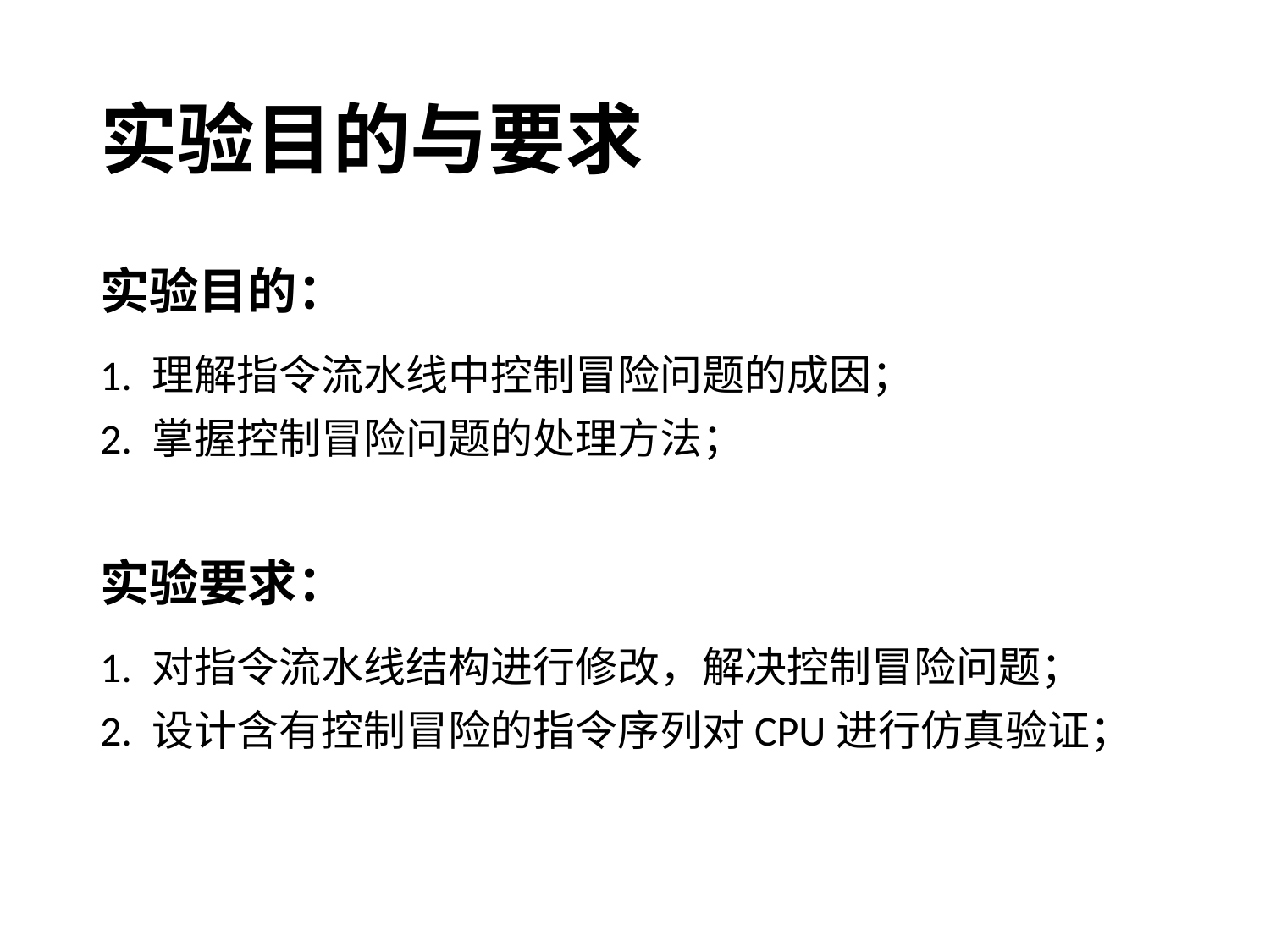

# 实验目的与要求
实验目的：
1. 理解指令流水线中控制冒险问题的成因；
2. 掌握控制冒险问题的处理方法；

实验要求：
1. 对指令流水线结构进行修改，解决控制冒险问题；
2. 设计含有控制冒险的指令序列对CPU进行仿真验证；